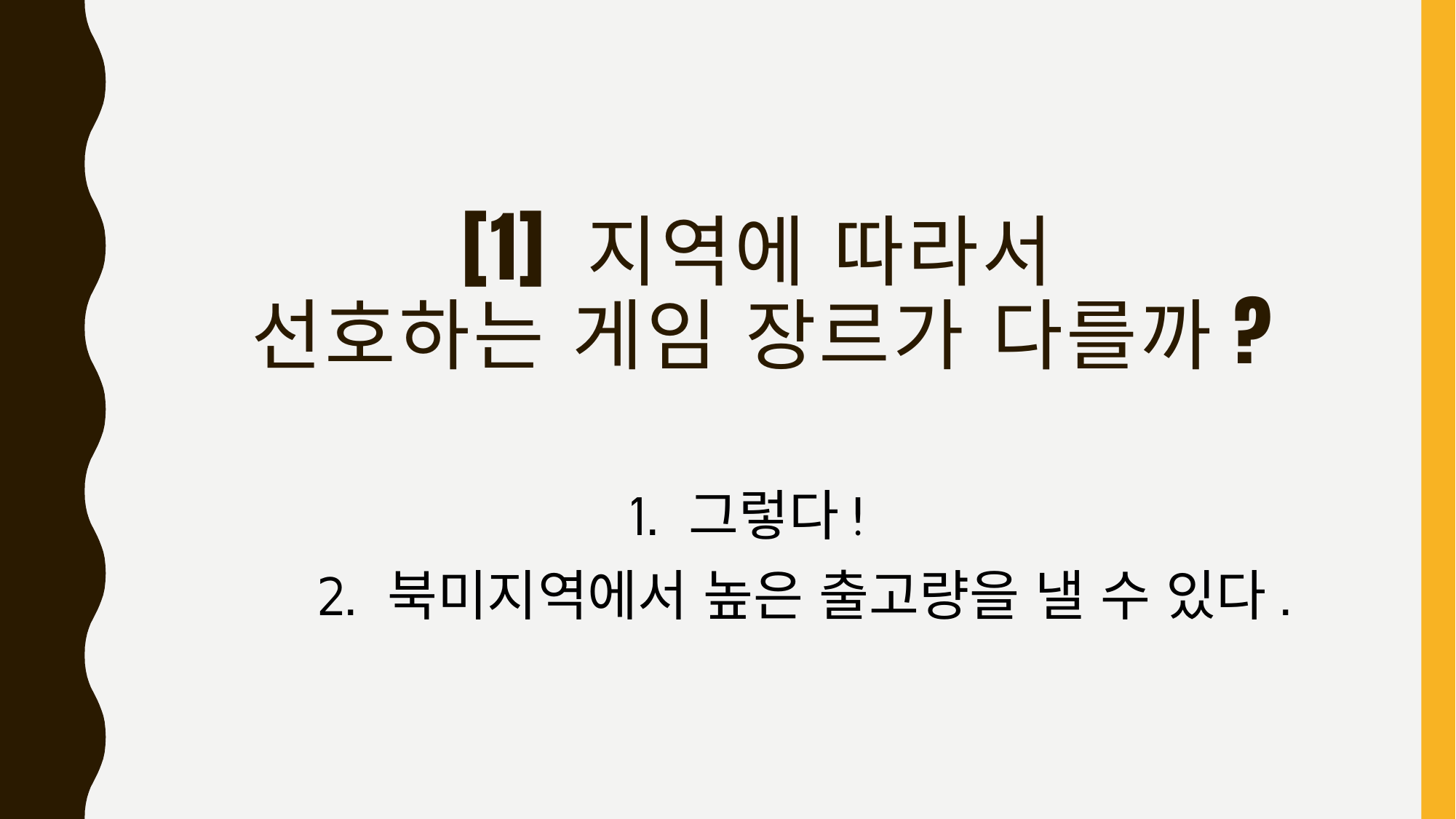

# [1] 지역에 따라서 선호하는 게임 장르가 다를까?
1. 그렇다!
2. 북미지역에서 높은 출고량을 낼 수 있다.